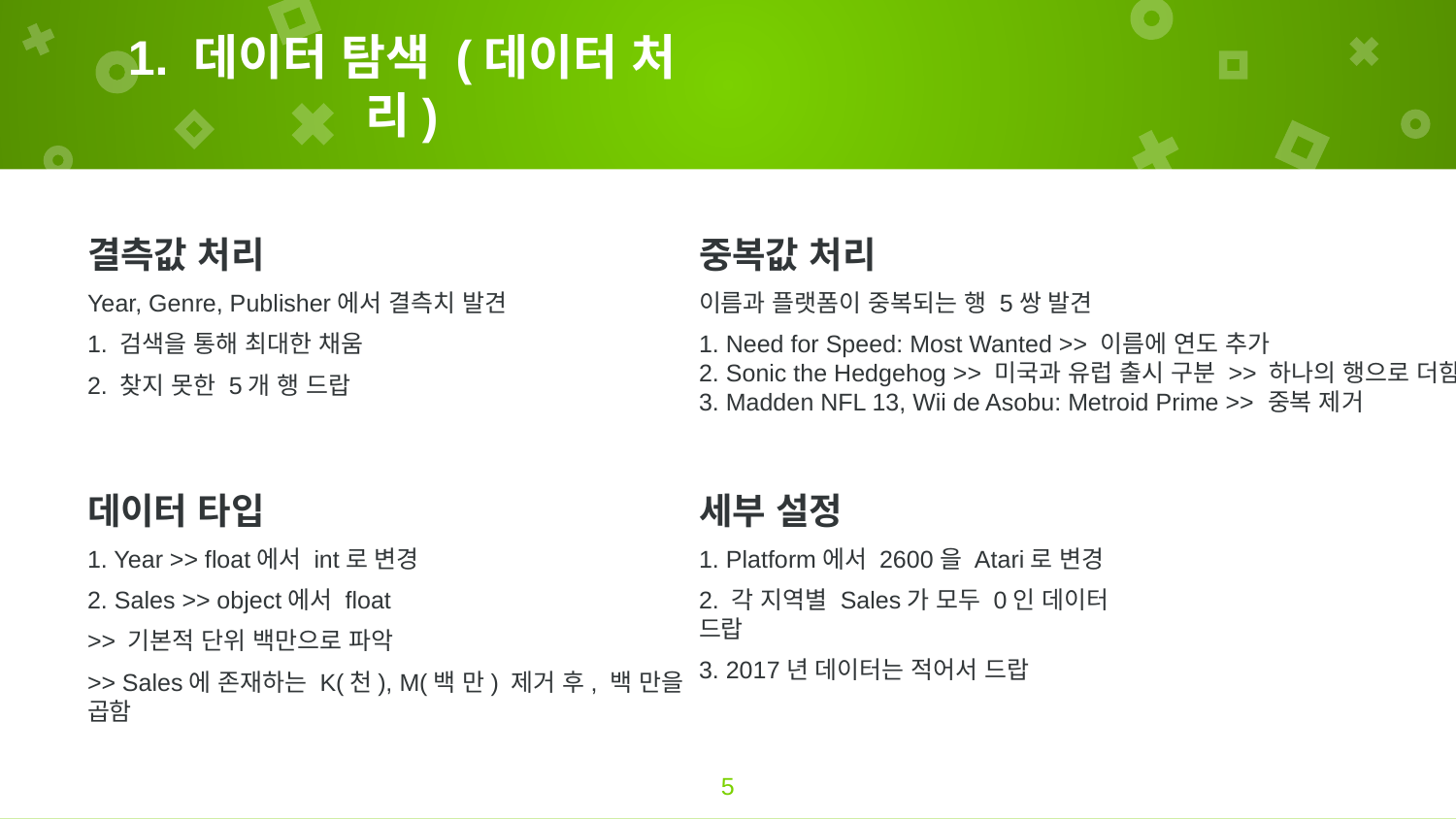

# 1. 데이터 탐색 (데이터 처리)
결측값 처리
Year, Genre, Publisher에서 결측치 발견
1. 검색을 통해 최대한 채움
2. 찾지 못한 5개 행 드랍
중복값 처리
이름과 플랫폼이 중복되는 행 5쌍 발견
1. Need for Speed: Most Wanted >> 이름에 연도 추가
2. Sonic the Hedgehog >> 미국과 유럽 출시 구분 >> 하나의 행으로 더함
3. Madden NFL 13, Wii de Asobu: Metroid Prime >> 중복 제거
데이터 타입
1. Year >> float에서 int로 변경
2. Sales >> object에서 float
>> 기본적 단위 백만으로 파악
>> Sales에 존재하는 K(천), M(백 만) 제거 후, 백 만을 곱함
세부 설정
1. Platform에서 2600을 Atari로 변경
2. 각 지역별 Sales가 모두 0인 데이터 드랍
3. 2017년 데이터는 적어서 드랍
5